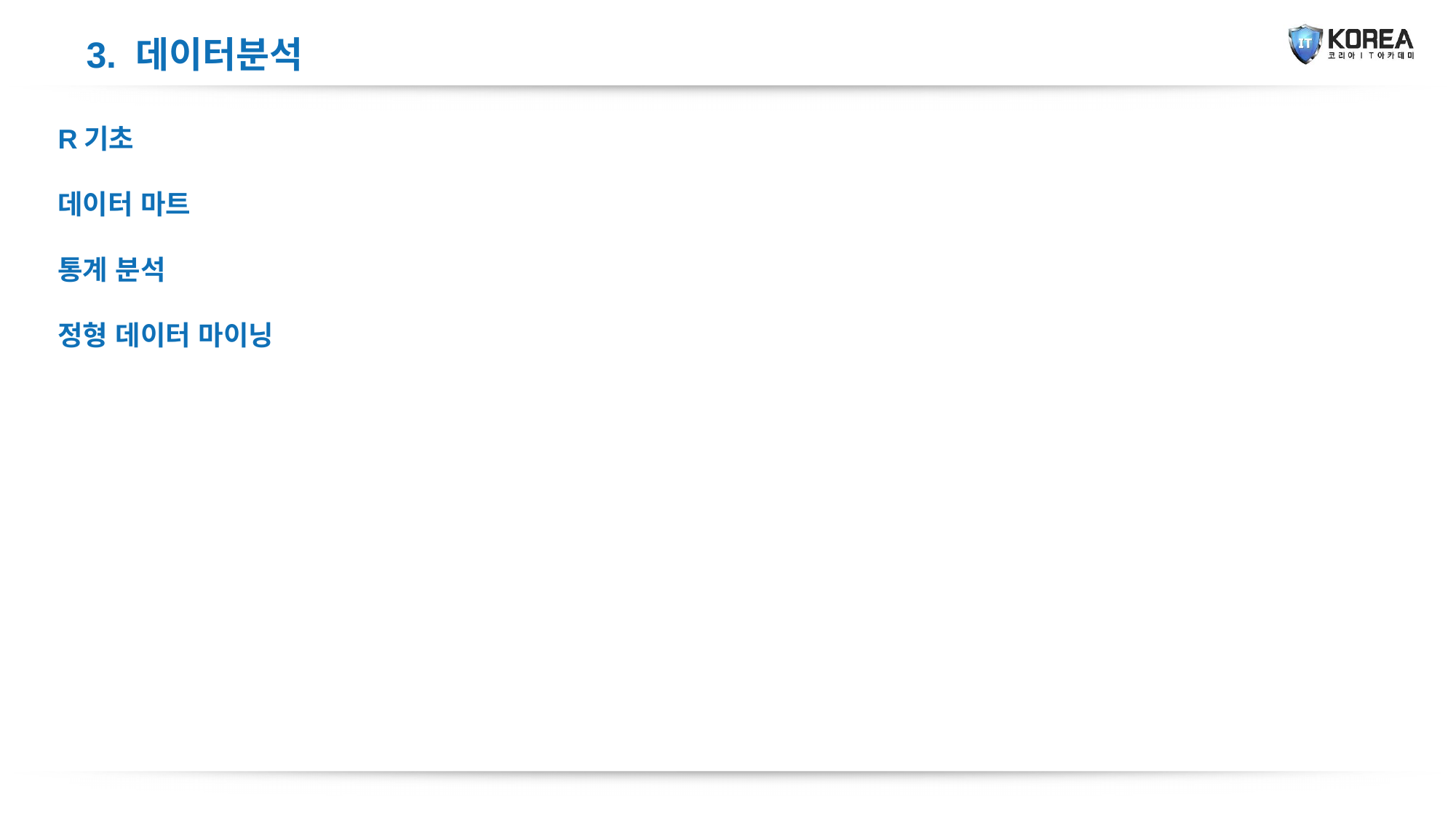

3. 데이터분석
R기초

데이터 마트

통계 분석

정형 데이터 마이닝